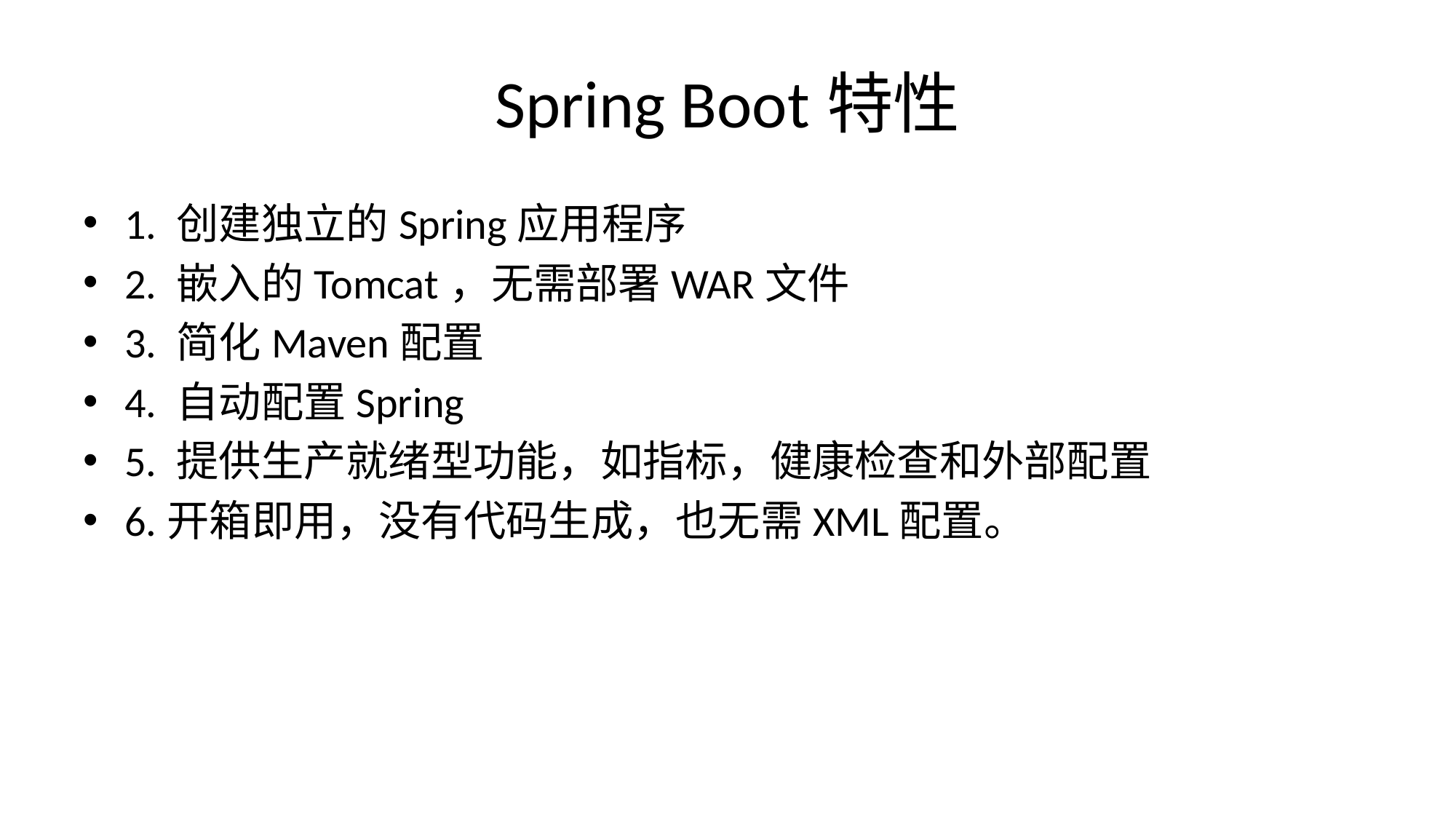

# Spring Boot特性
1. 创建独立的Spring应用程序
2. 嵌入的Tomcat，无需部署WAR文件
3. 简化Maven配置
4. 自动配置Spring
5. 提供生产就绪型功能，如指标，健康检查和外部配置
6.开箱即用，没有代码生成，也无需XML配置。